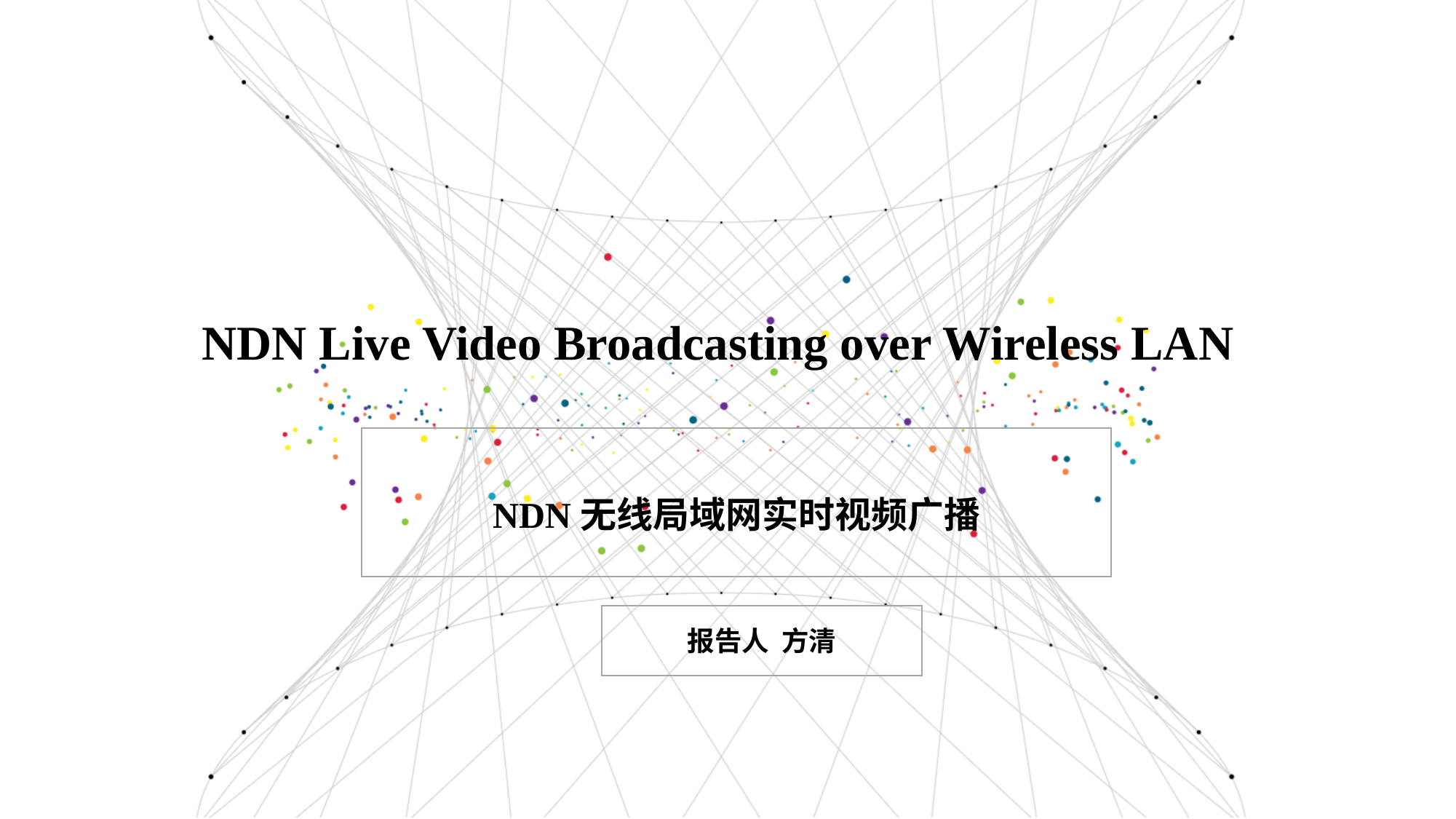

NDN Live Video Broadcasting over Wireless LAN
NDN无线局域网实时视频广播
报告人  方清